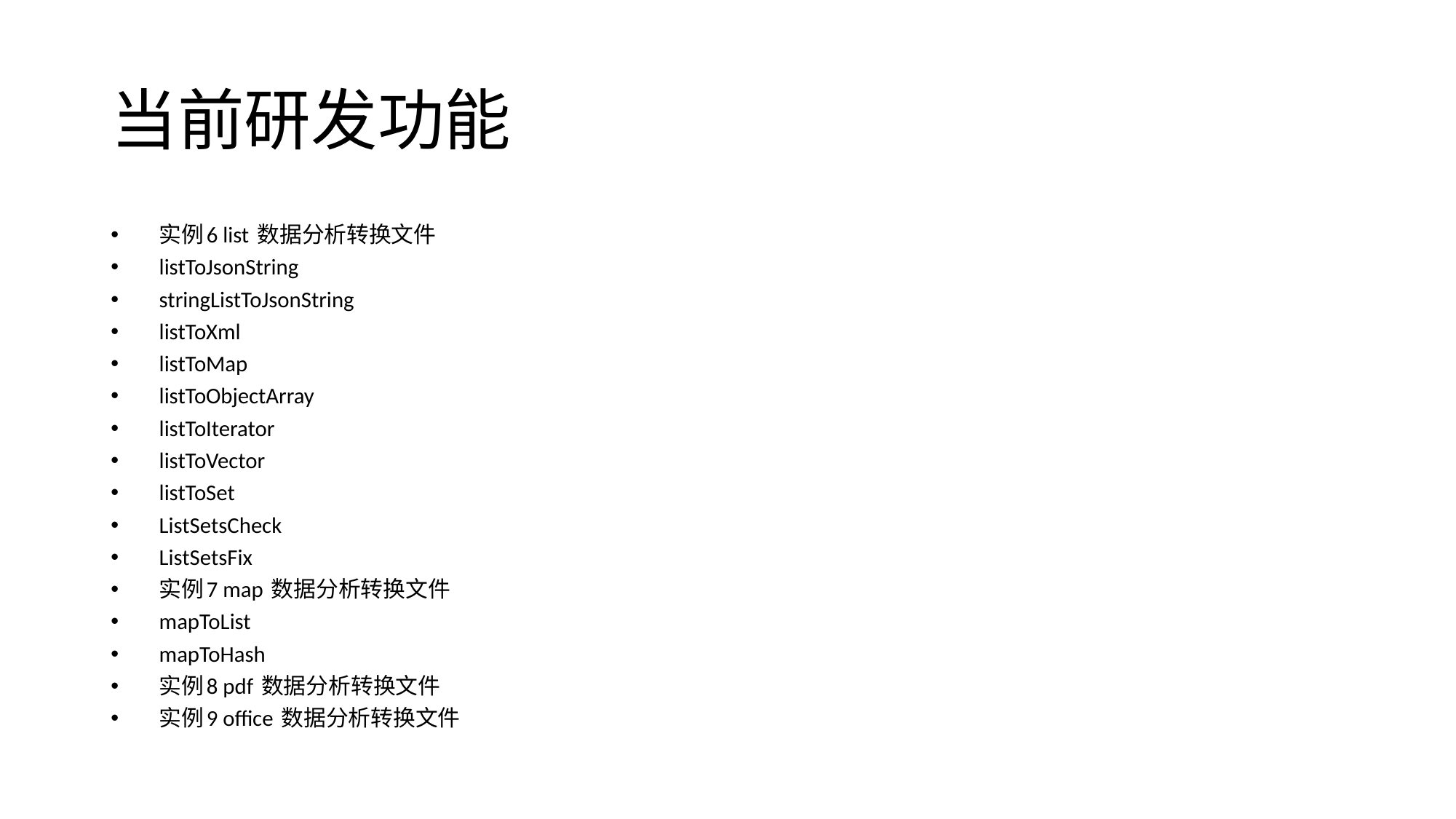

# 当前研发功能
实例6 list 数据分析转换文件
listToJsonString
stringListToJsonString
listToXml
listToMap
listToObjectArray
listToIterator
listToVector
listToSet
ListSetsCheck
ListSetsFix
实例7 map 数据分析转换文件
mapToList
mapToHash
实例8 pdf 数据分析转换文件
实例9 office 数据分析转换文件